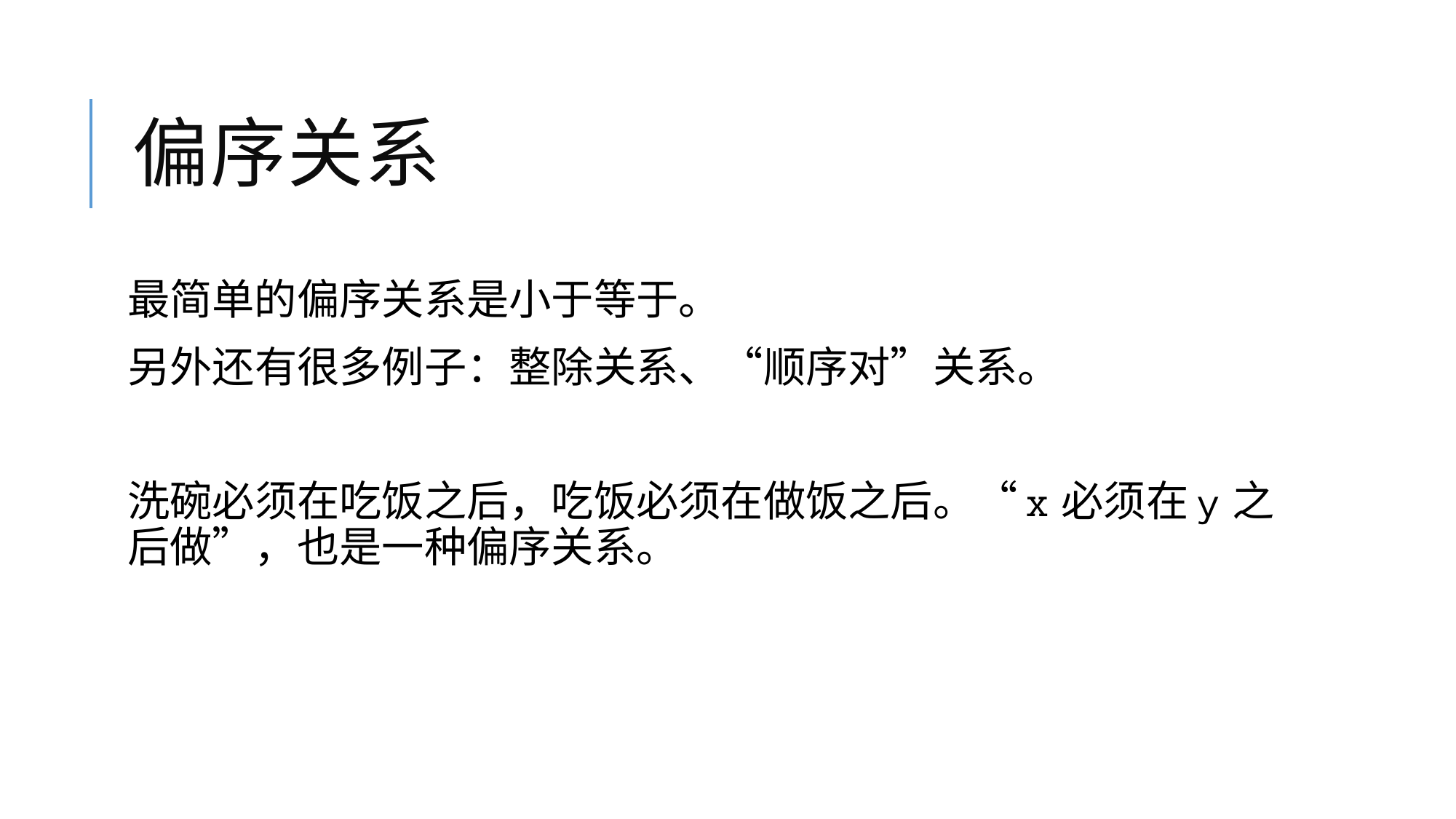

# 偏序关系
最简单的偏序关系是小于等于。
另外还有很多例子：整除关系、“顺序对”关系。

洗碗必须在吃饭之后，吃饭必须在做饭之后。“x必须在y之后做”，也是一种偏序关系。